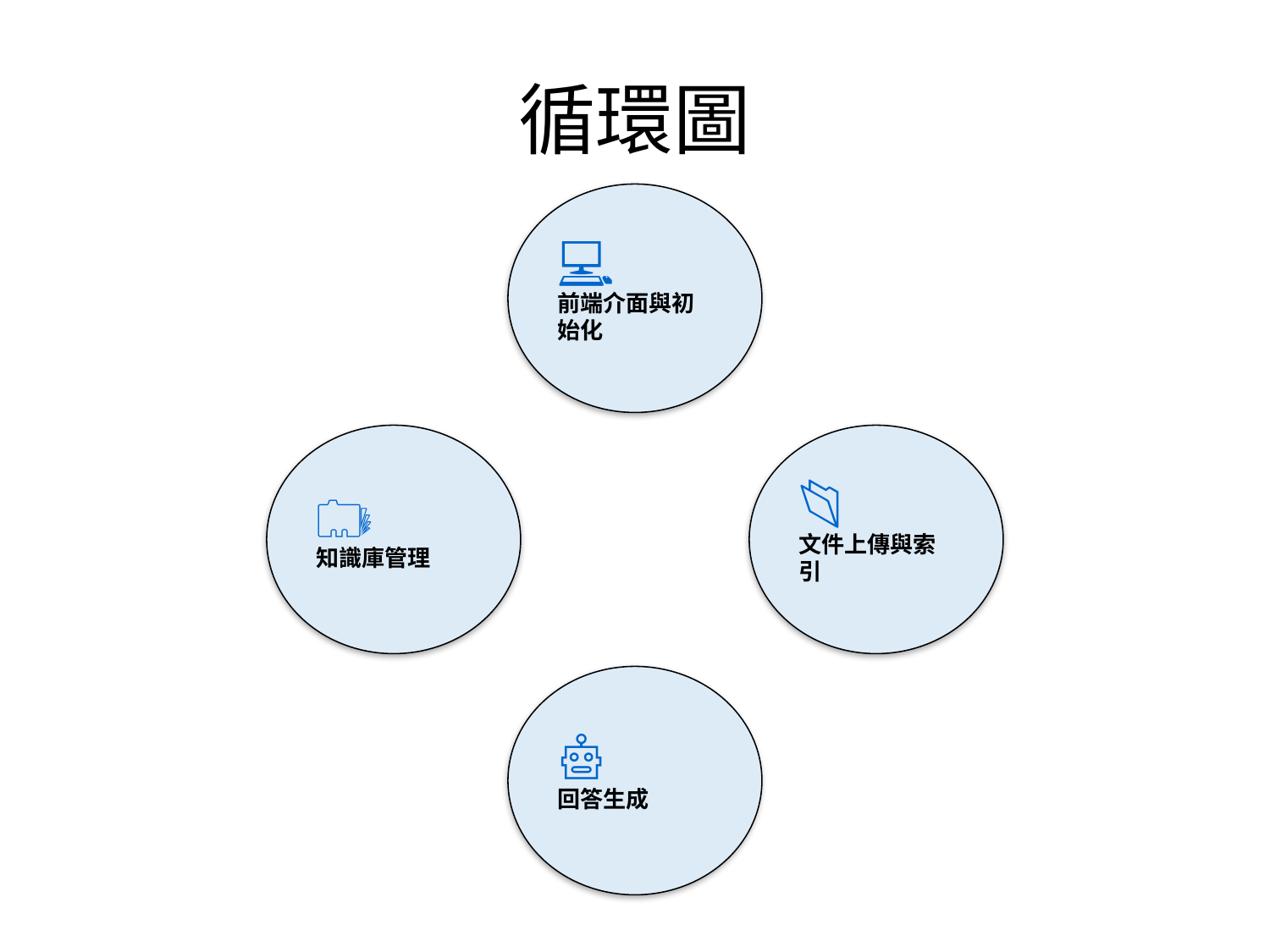

# 循環圖
💻
前端介面與初始化

🗂️
知識庫管理

📂
文件上傳與索引

🤖
回答生成